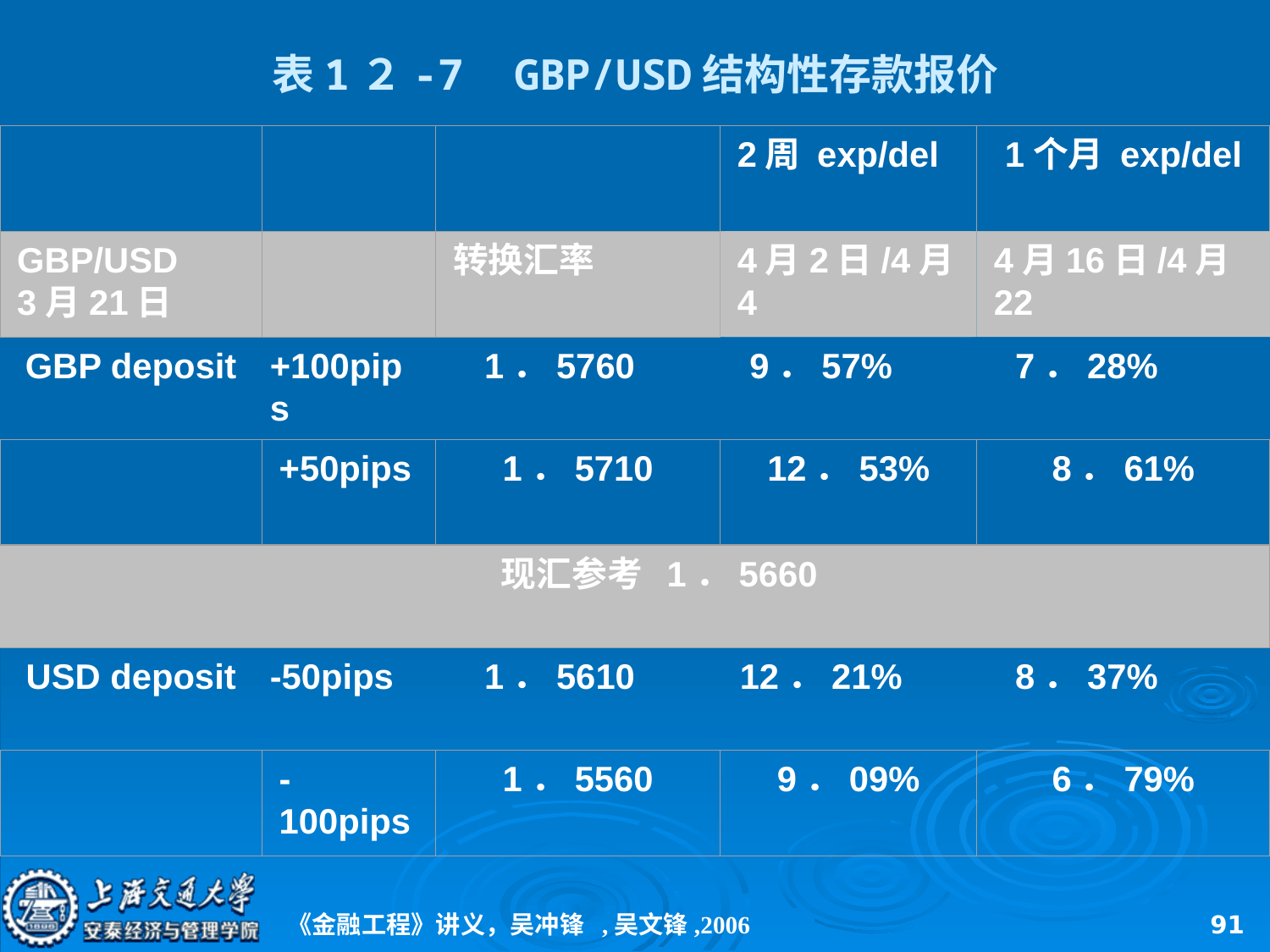

# 表1２-7  GBP/USD结构性存款报价

2周 exp/del

1个月 exp/del

GBP/USD     3月21日

转换汇率

4月2日/4月4

4月16日/4月22

GBP deposit

+100pips

1．5760

9．57%

7．28%

+50pips

1．5710

12．53%

8．61%

     现汇参考  1．5660

USD deposit

-50pips

1．5610

12．21%

8．37%

-100pips

1．5560

9．09%

6．79%